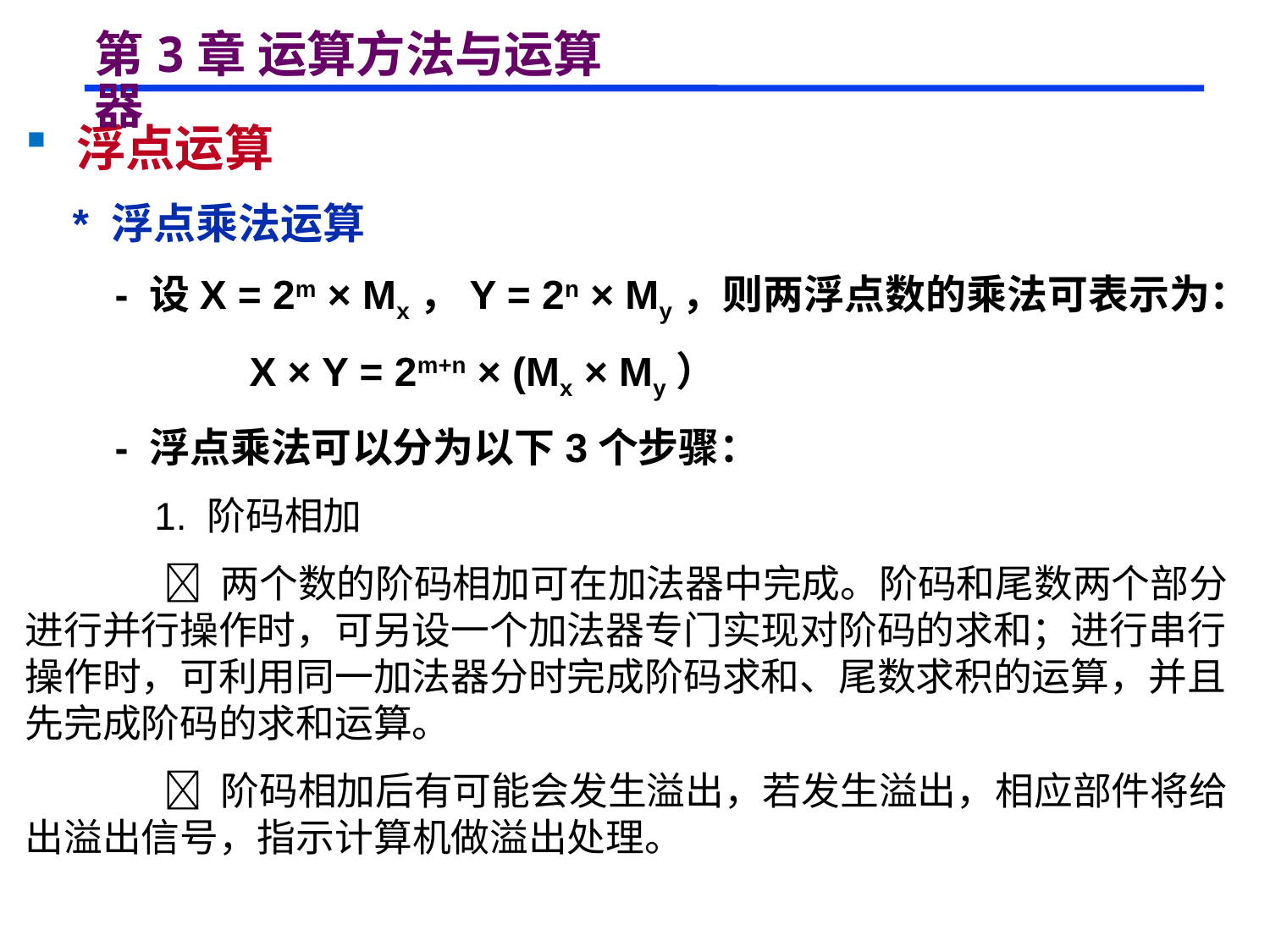

# 第3章 运算方法与运算器
 浮点运算
    * 浮点乘法运算
        - 设X = 2m × Mx，Y = 2n × My，则两浮点数的乘法可表示为：
                    X × Y = 2m+n × (Mx × My）
        - 浮点乘法可以分为以下3个步骤：
            1. 阶码相加
                ♦ 两个数的阶码相加可在加法器中完成。阶码和尾数两个部分进行并行操作时，可另设一个加法器专门实现对阶码的求和；进行串行操作时，可利用同一加法器分时完成阶码求和、尾数求积的运算，并且先完成阶码的求和运算。
                ♦ 阶码相加后有可能会发生溢出，若发生溢出，相应部件将给出溢出信号，指示计算机做溢出处理。